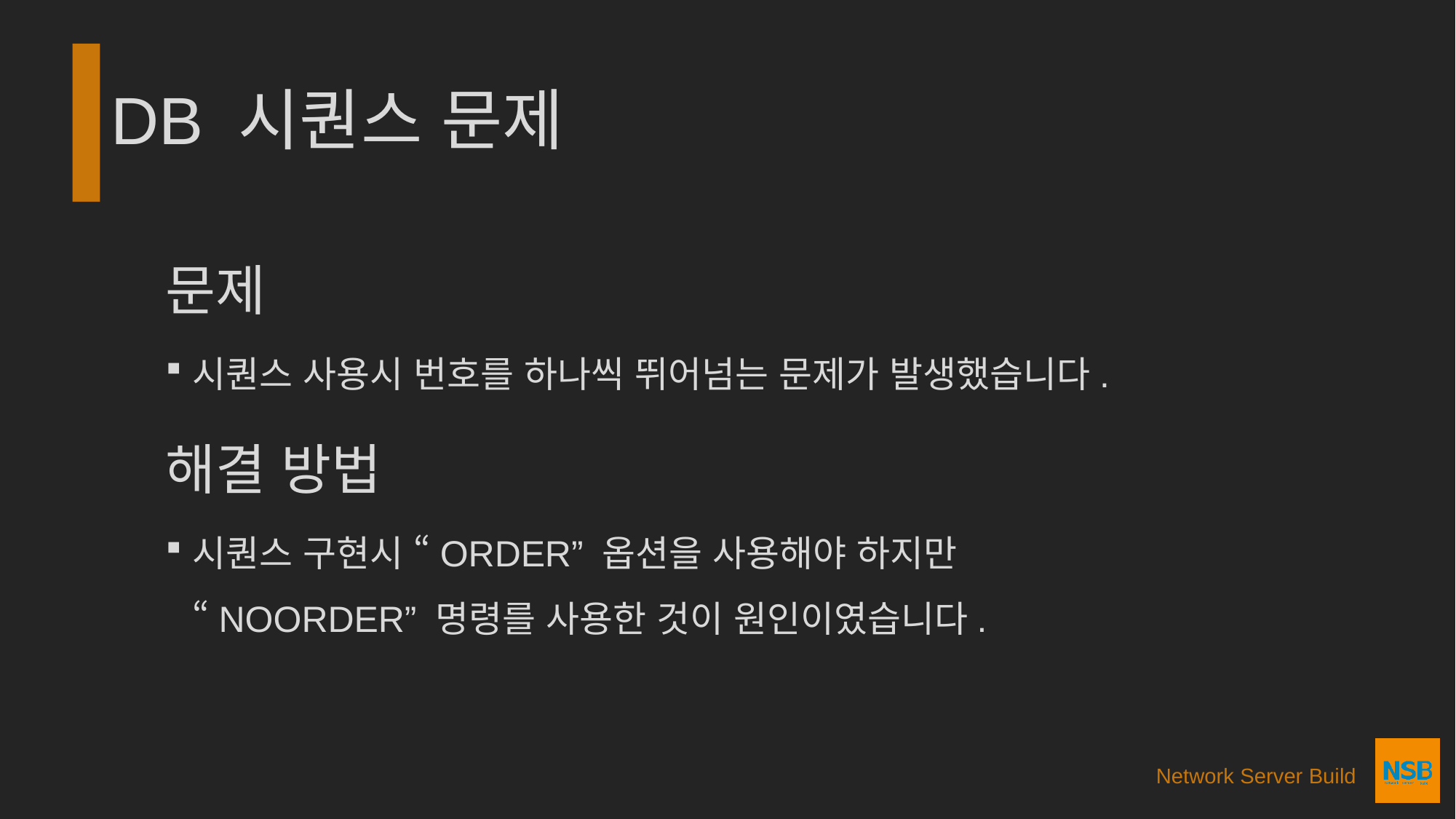

# DB 시퀀스 문제
문제
시퀀스 사용시 번호를 하나씩 뛰어넘는 문제가 발생했습니다.
해결 방법
시퀀스 구현시 “ORDER” 옵션을 사용해야 하지만
“NOORDER” 명령를 사용한 것이 원인이였습니다.